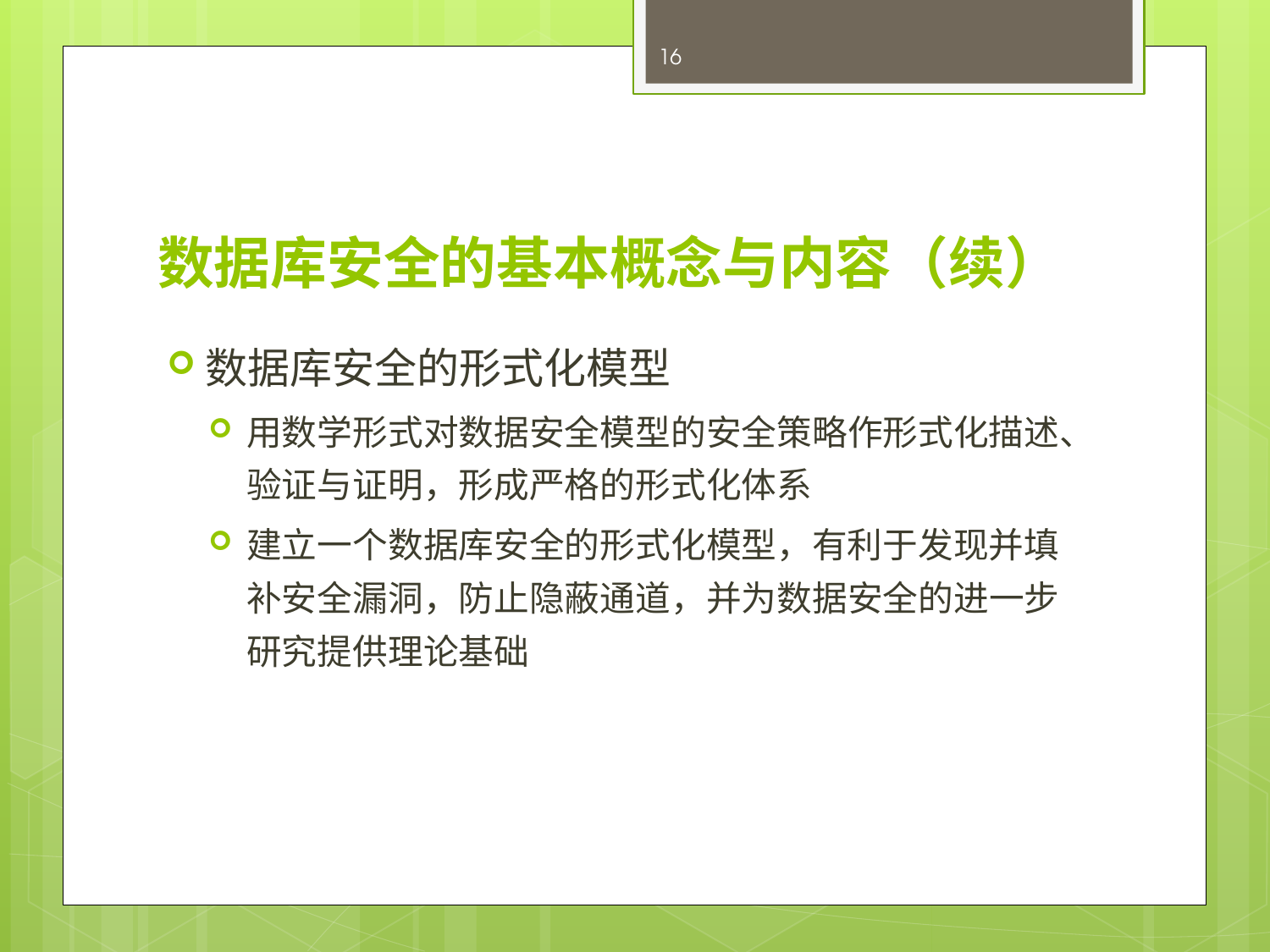

16
# 数据库安全的基本概念与内容（续）
数据库安全的形式化模型
用数学形式对数据安全模型的安全策略作形式化描述、验证与证明，形成严格的形式化体系
建立一个数据库安全的形式化模型，有利于发现并填补安全漏洞，防止隐蔽通道，并为数据安全的进一步研究提供理论基础